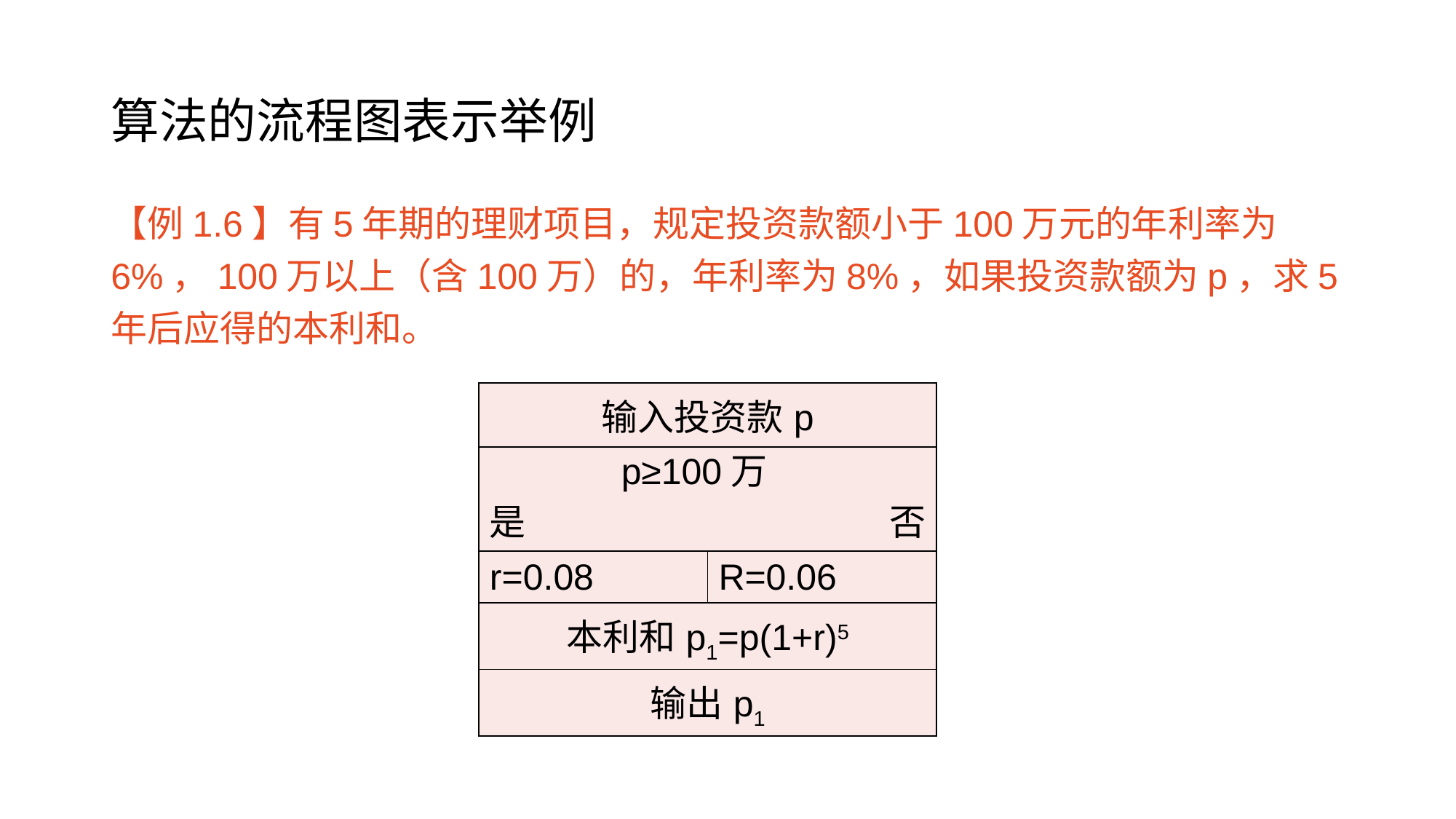

# 算法的流程图表示举例
【例1.6】有5年期的理财项目，规定投资款额小于100万元的年利率为6%，100万以上（含100万）的，年利率为8%，如果投资款额为p，求5年后应得的本利和。
| 输入投资款p |  |
| --- | --- |
| 是 | 否 |
| r=0.08 | R=0.06 |
| 本利和p1=p(1+r)5 |  |
| 输出p1 |  |
p≥100万